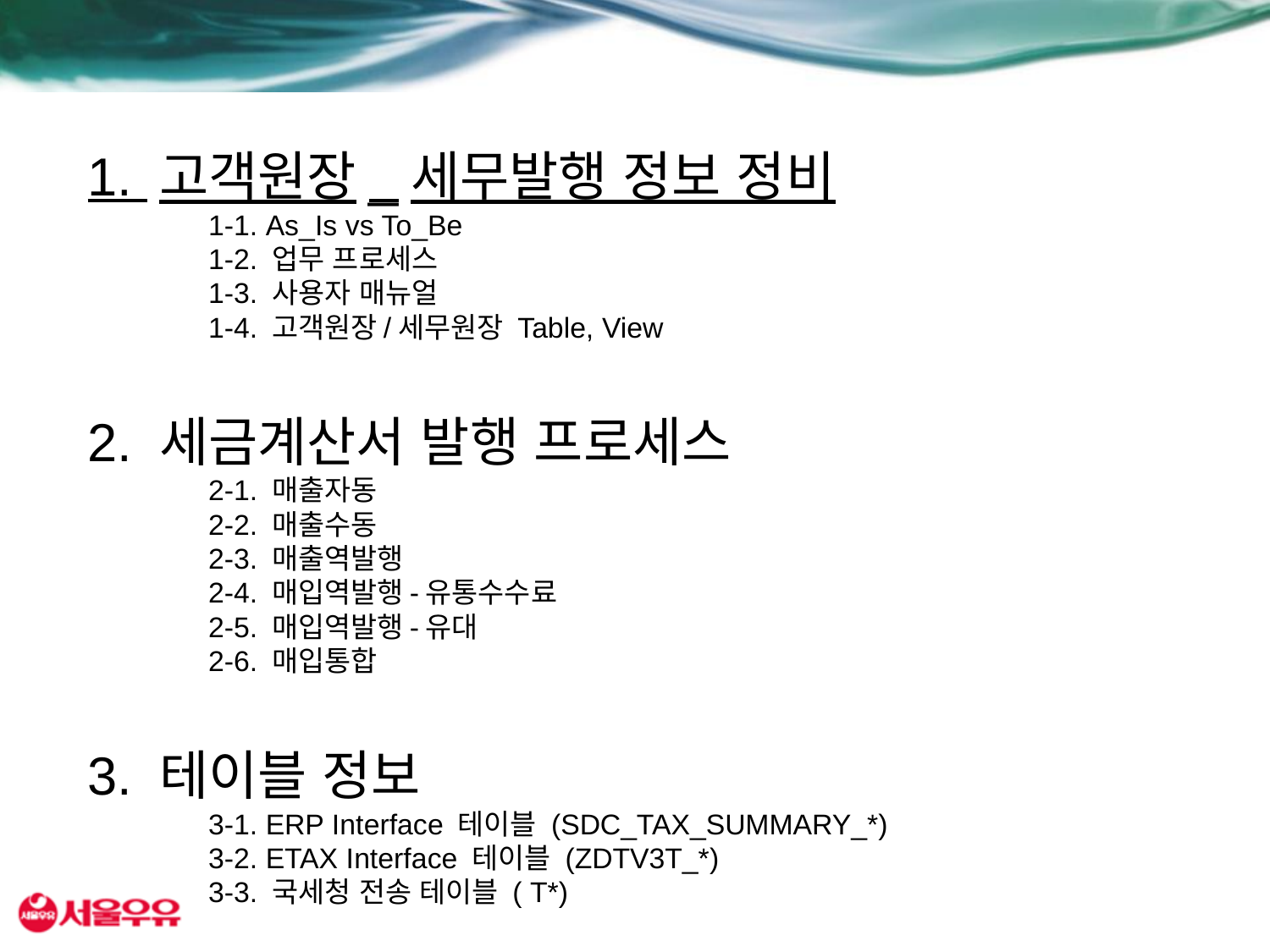

# 1. 고객원장_세무발행 정보 정비 1-1. As_Is vs To_Be 1-2. 업무 프로세스 1-3. 사용자 매뉴얼 1-4. 고객원장/세무원장 Table, View 2. 세금계산서 발행 프로세스 2-1. 매출자동 2-2. 매출수동 2-3. 매출역발행 2-4. 매입역발행-유통수수료 2-5. 매입역발행-유대 2-6. 매입통합 3. 테이블 정보 3-1. ERP Interface 테이블 (SDC_TAX_SUMMARY_*) 3-2. ETAX Interface 테이블 (ZDTV3T_*) 3-3. 국세청 전송 테이블 ( T*)